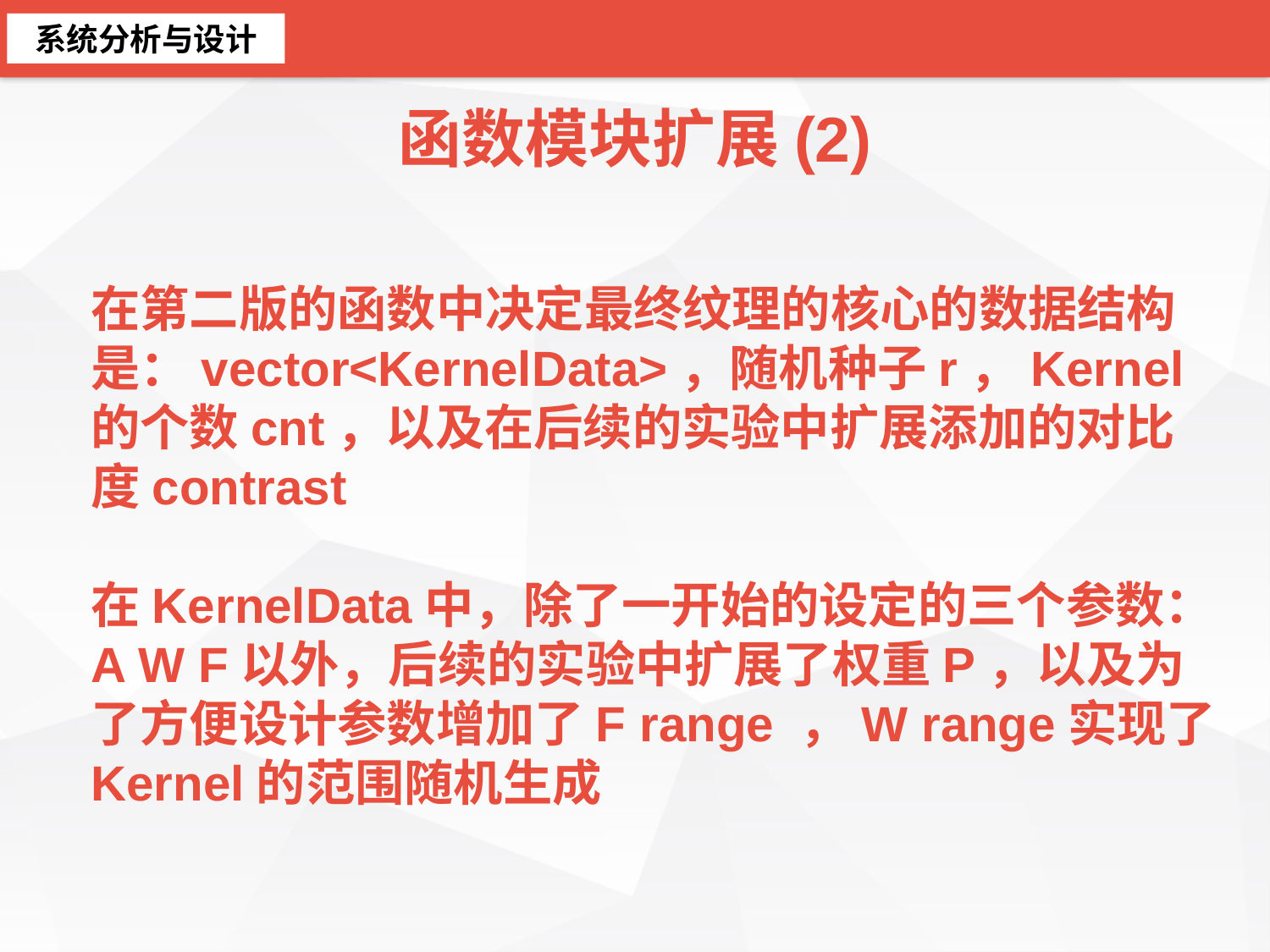

系统分析与设计
函数模块扩展(2)
在第二版的函数中决定最终纹理的核心的数据结构是：vector<KernelData>，随机种子r，Kernel的个数cnt，以及在后续的实验中扩展添加的对比度contrast

在KernelData中，除了一开始的设定的三个参数：A W F以外，后续的实验中扩展了权重P，以及为了方便设计参数增加了F range ，W range实现了Kernel的范围随机生成